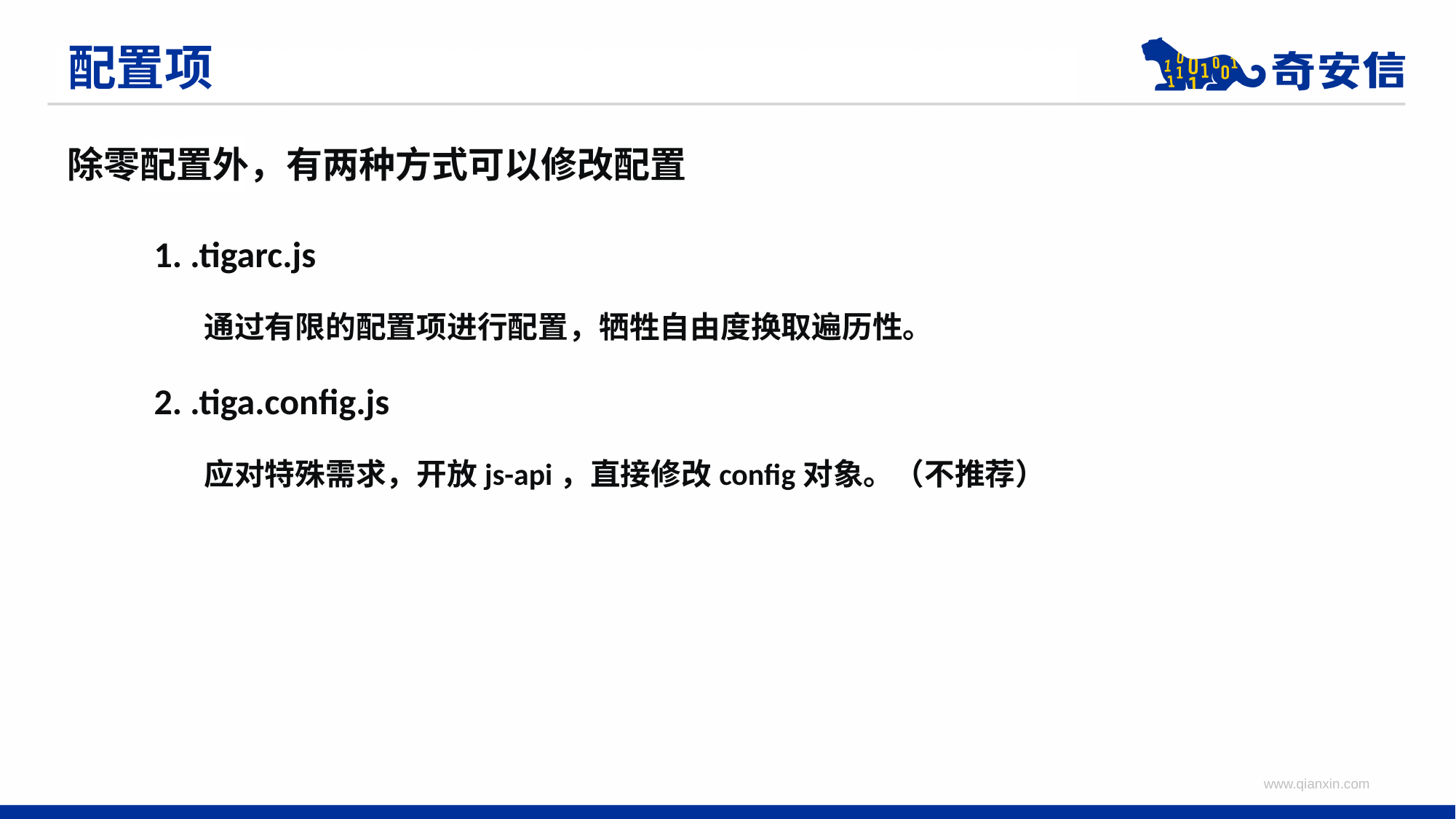

# 配置项
除零配置外，有两种方式可以修改配置

1. .tigarc.js
通过有限的配置项进行配置，牺牲自由度换取遍历性。
2. .tiga.config.js
应对特殊需求，开放js-api，直接修改config对象。（不推荐）
www.qianxin.com